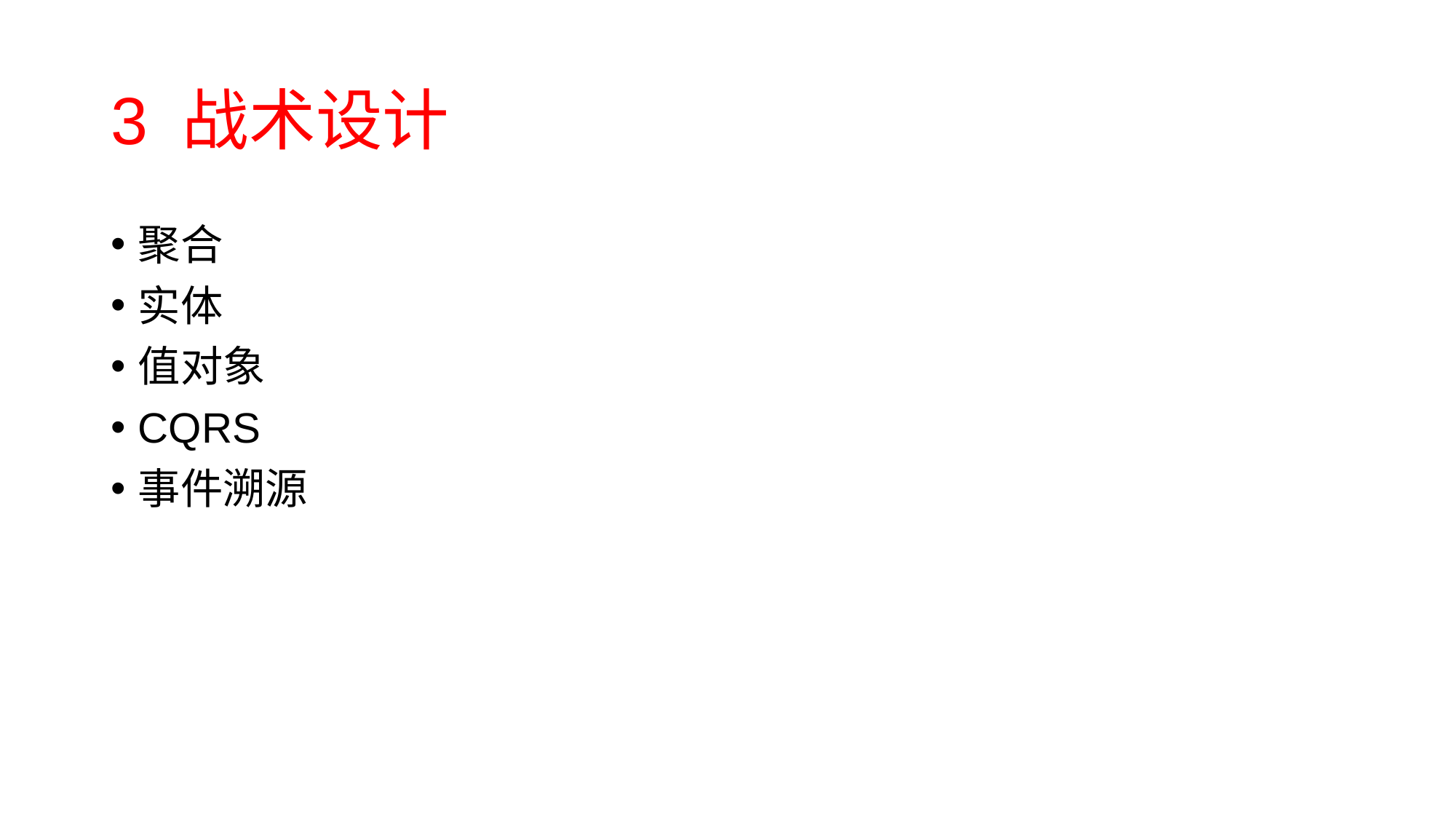

# 3 战术设计
聚合
实体
值对象
CQRS
事件溯源